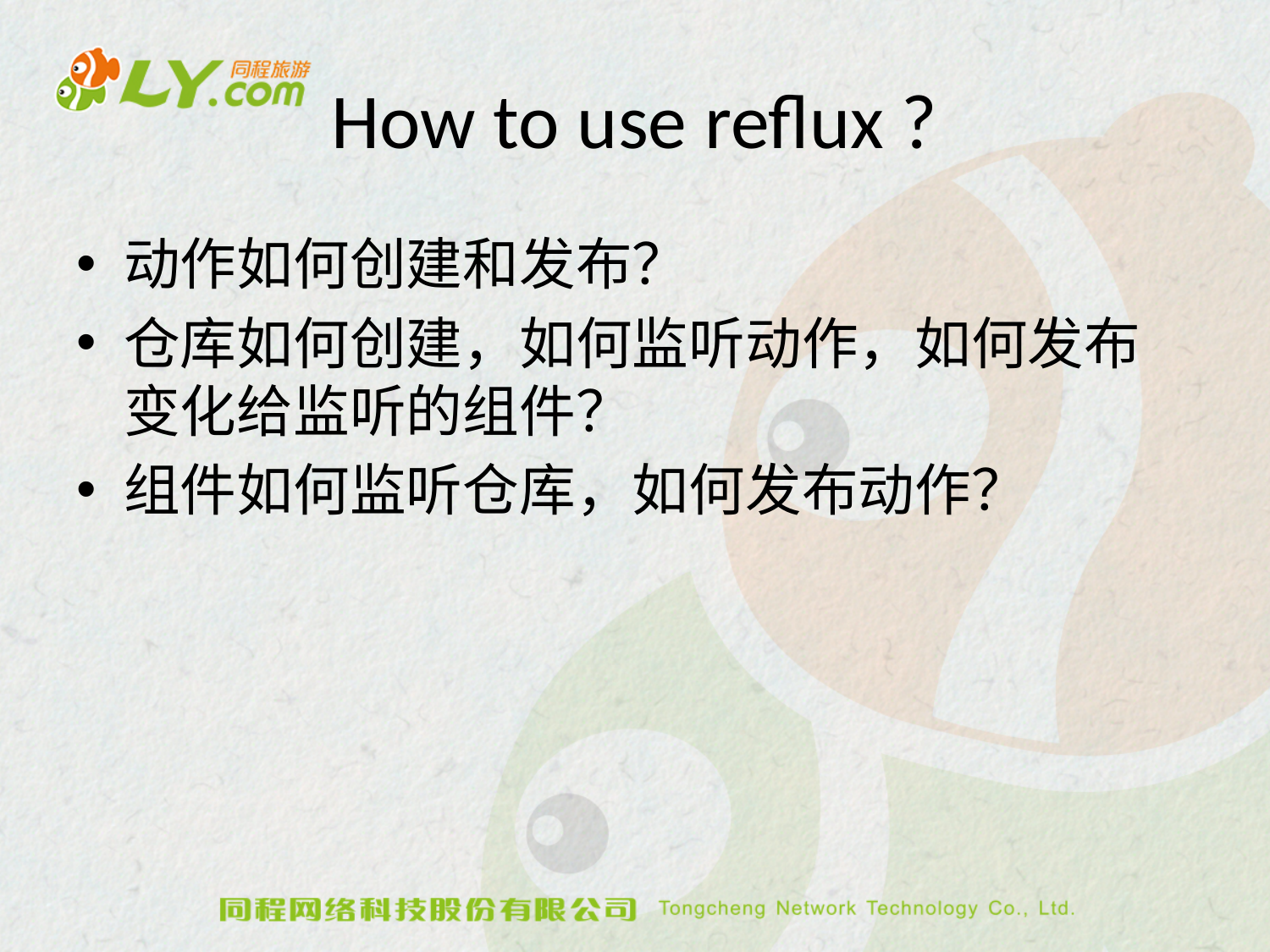

# How to use reflux ?
动作如何创建和发布？
仓库如何创建，如何监听动作，如何发布变化给监听的组件？
组件如何监听仓库，如何发布动作？